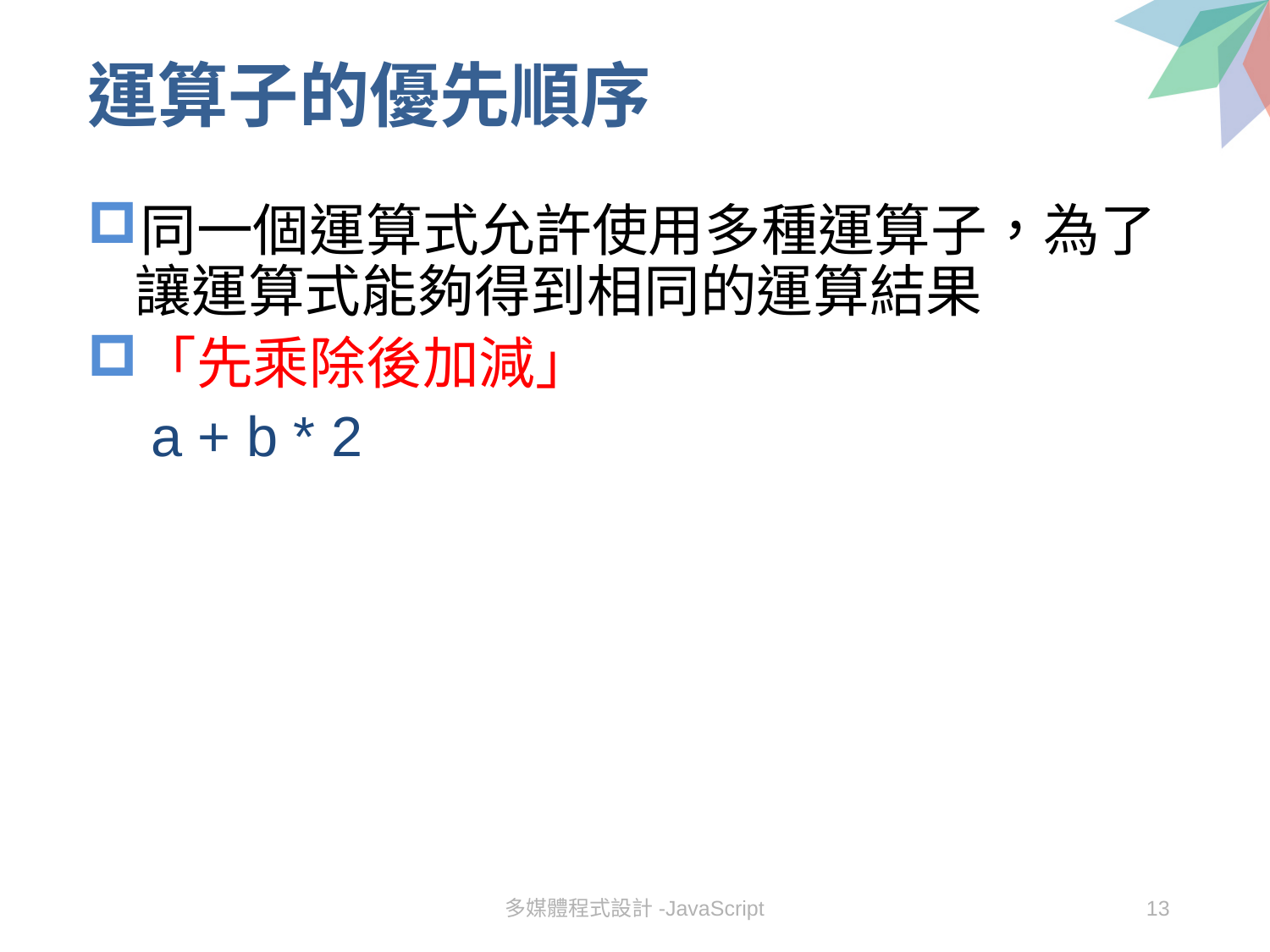

# 運算子的優先順序
同一個運算式允許使用多種運算子，為了讓運算式能夠得到相同的運算結果
「先乘除後加減」
a + b * 2
多媒體程式設計-JavaScript
13